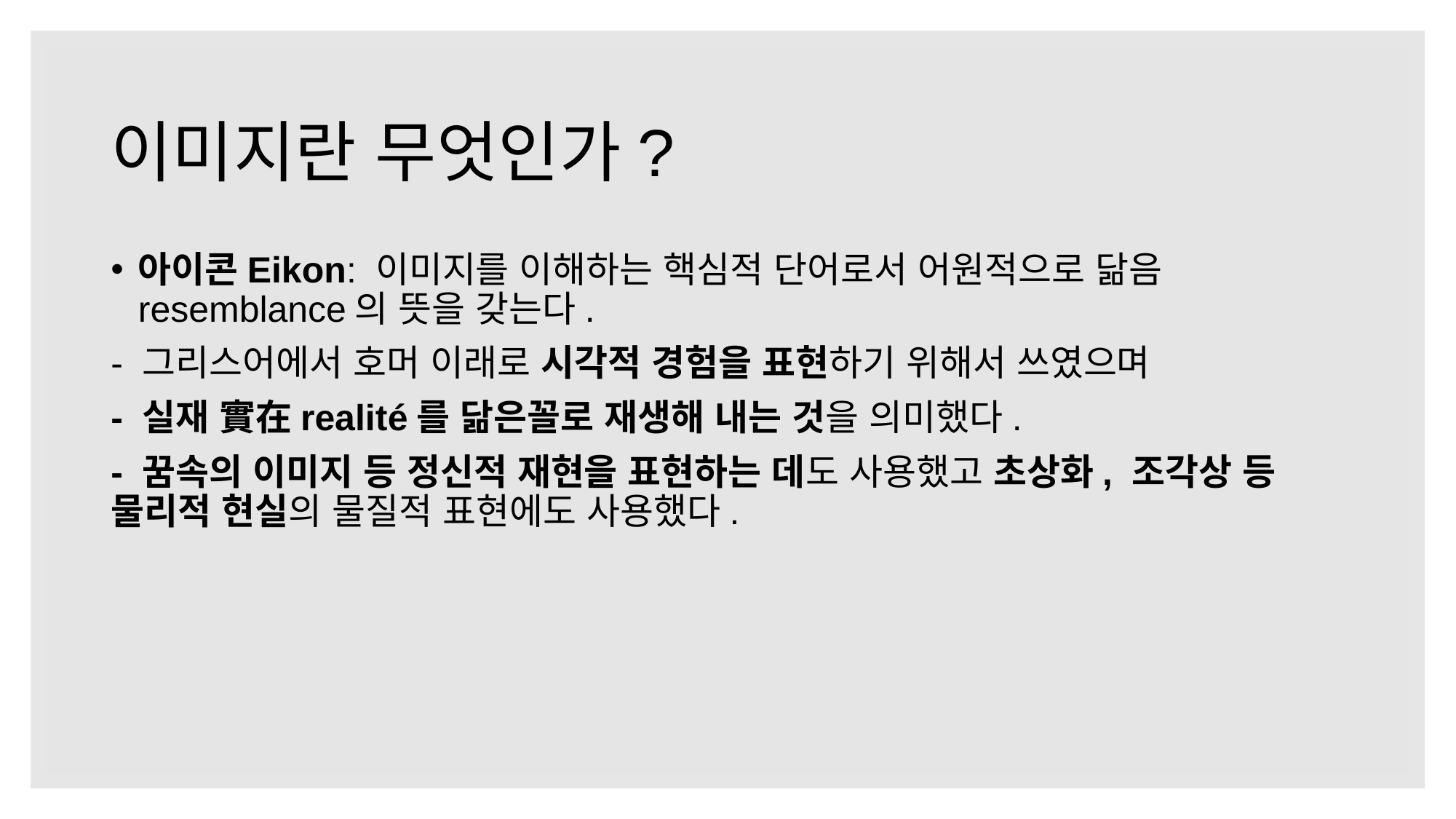

# 이미지란 무엇인가?
아이콘Eikon: 이미지를 이해하는 핵심적 단어로서 어원적으로 닮음 resemblance의 뜻을 갖는다.
- 그리스어에서 호머 이래로 시각적 경험을 표현하기 위해서 쓰였으며
- 실재 實在realité를 닮은꼴로 재생해 내는 것을 의미했다.
- 꿈속의 이미지 등 정신적 재현을 표현하는 데도 사용했고 초상화, 조각상 등 물리적 현실의 물질적 표현에도 사용했다.